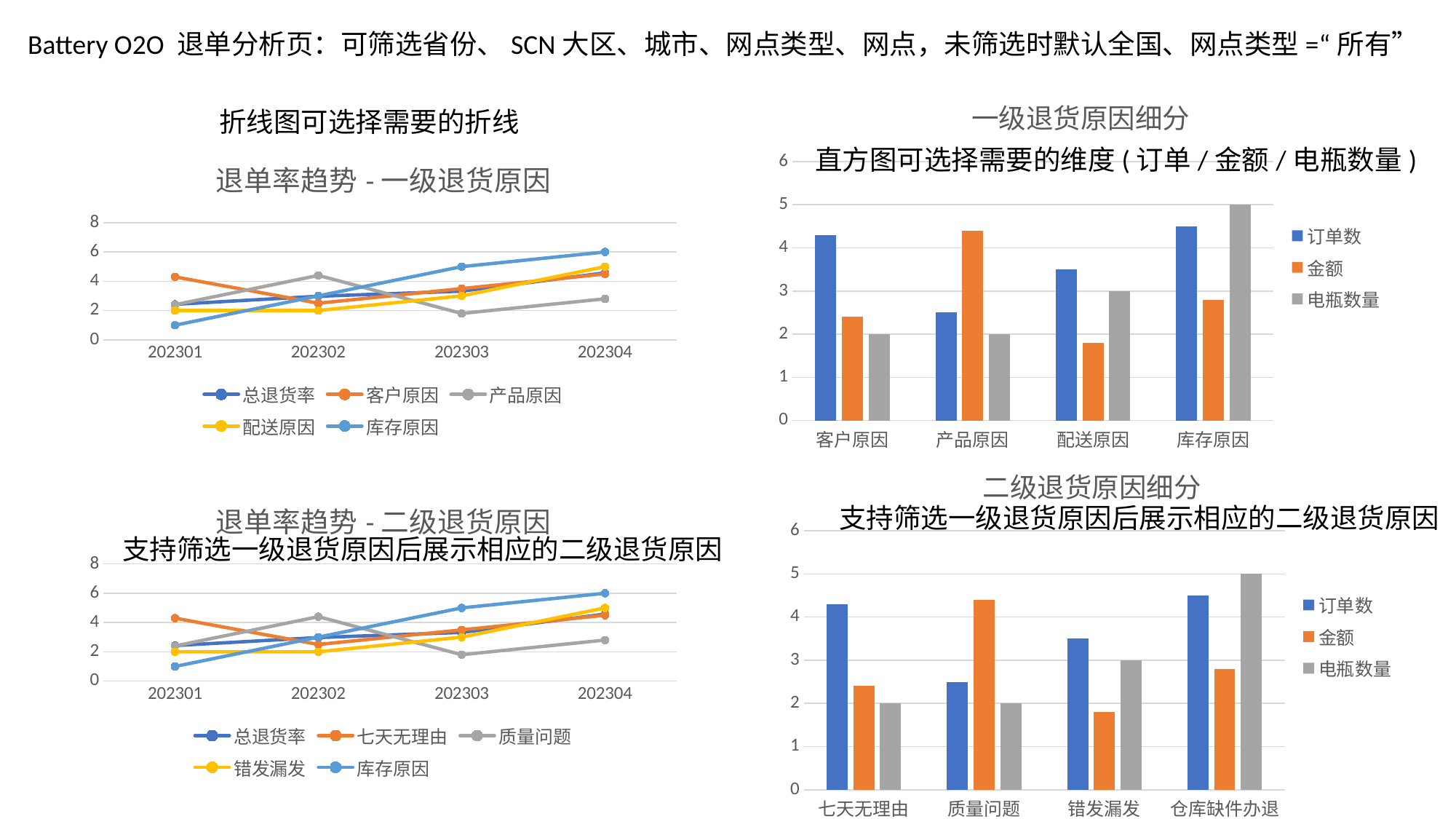

Battery O2O 退单分析页：可筛选省份、SCN大区、城市、网点类型、网点，未筛选时默认全国、网点类型=“所有”

### Chart: 一级退货原因细分

| Category | 订单数 | 金额 | 电瓶数量 |
|---|---|---|---|
| 客户原因 | 4.3 | 2.4 | 2.0 |
| 产品原因 | 2.5 | 4.4 | 2.0 |
| 配送原因 | 3.5 | 1.8 | 3.0 |
| 库存原因 | 4.5 | 2.8 | 5.0 |
折线图可选择需要的折线

### Chart: 退单率趋势-一级退货原因

| Category | 总退货率 | 客户原因 | 产品原因 | 配送原因 | 库存原因 |
|---|---|---|---|---|---|
| 202301 | 2.425 | 4.3 | 2.4 | 2.0 | 1.0 |
| 202302 | 2.975 | 2.5 | 4.4 | 2.0 | 3.0 |
| 202303 | 3.325 | 3.5 | 1.8 | 3.0 | 5.0 |
| 202304 | 4.575 | 4.5 | 2.8 | 5.0 | 6.0 |
直方图可选择需要的维度(订单/金额/电瓶数量)

### Chart: 二级退货原因细分

| Category | 订单数 | 金额 | 电瓶数量 |
|---|---|---|---|
| 七天无理由 | 4.3 | 2.4 | 2.0 |
| 质量问题 | 2.5 | 4.4 | 2.0 |
| 错发漏发 | 3.5 | 1.8 | 3.0 |
| 仓库缺件办退 | 4.5 | 2.8 | 5.0 |

### Chart: 退单率趋势-二级退货原因

| Category | 总退货率 | 七天无理由 | 质量问题 | 错发漏发 | 库存原因 |
|---|---|---|---|---|---|
| 202301 | 2.425 | 4.3 | 2.4 | 2.0 | 1.0 |
| 202302 | 2.975 | 2.5 | 4.4 | 2.0 | 3.0 |
| 202303 | 3.325 | 3.5 | 1.8 | 3.0 | 5.0 |
| 202304 | 4.575 | 4.5 | 2.8 | 5.0 | 6.0 |
支持筛选一级退货原因后展示相应的二级退货原因
支持筛选一级退货原因后展示相应的二级退货原因